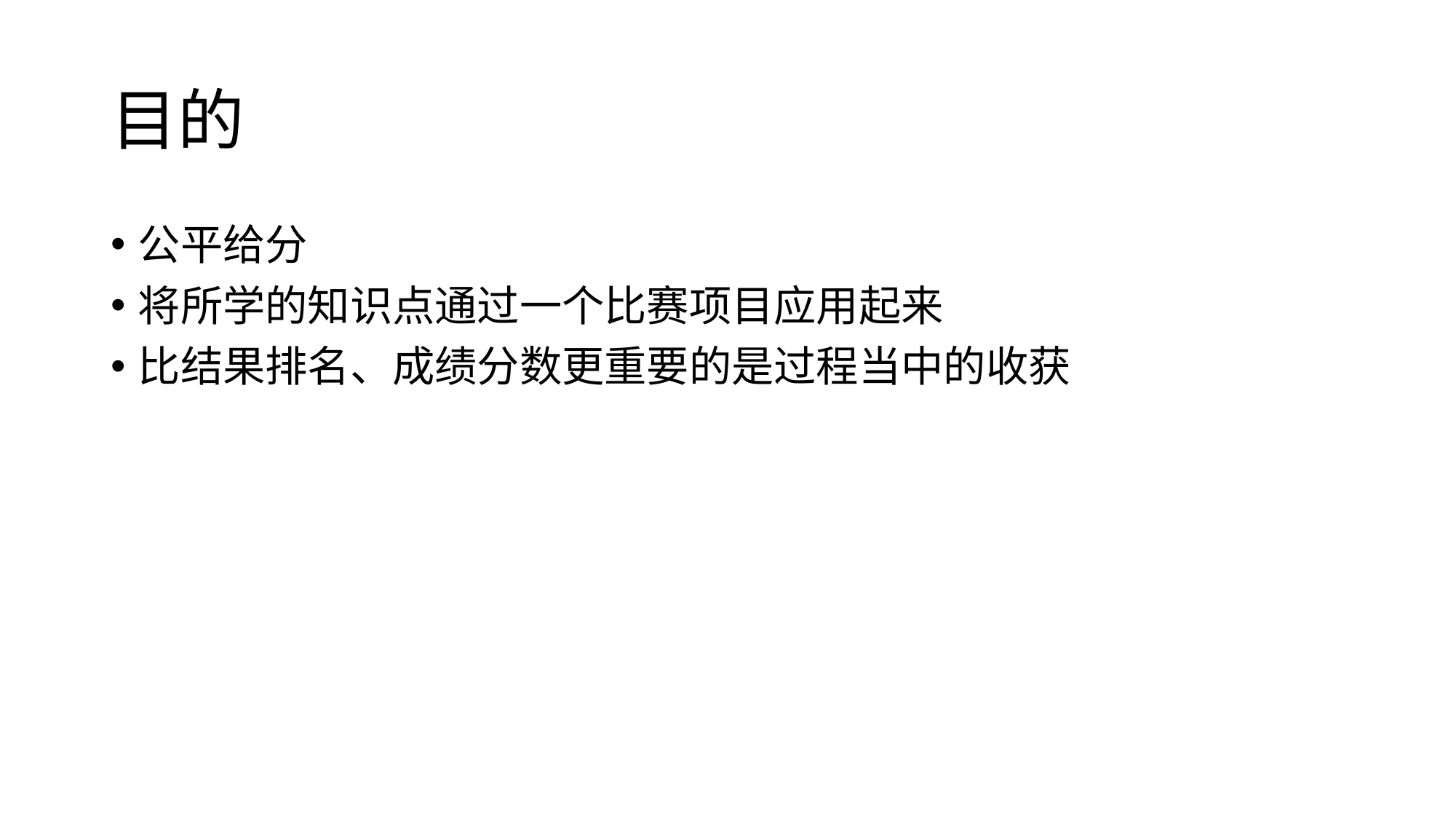

# 目的
公平给分
将所学的知识点通过一个比赛项目应用起来
比结果排名、成绩分数更重要的是过程当中的收获